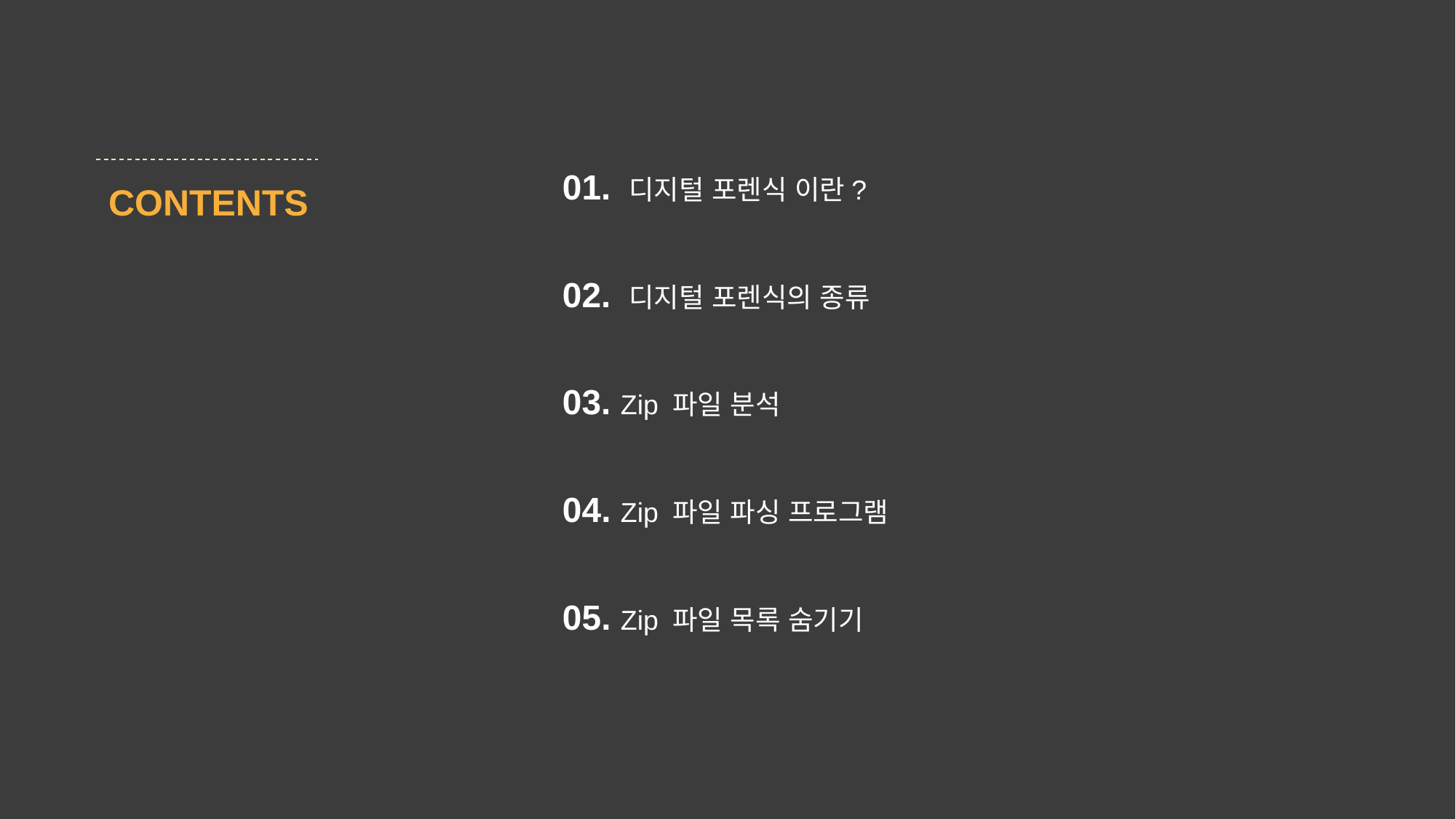

01. 디지털 포렌식 이란?
CONTENTS
02. 디지털 포렌식의 종류
03. Zip 파일 분석
04. Zip 파일 파싱 프로그램
05. Zip 파일 목록 숨기기